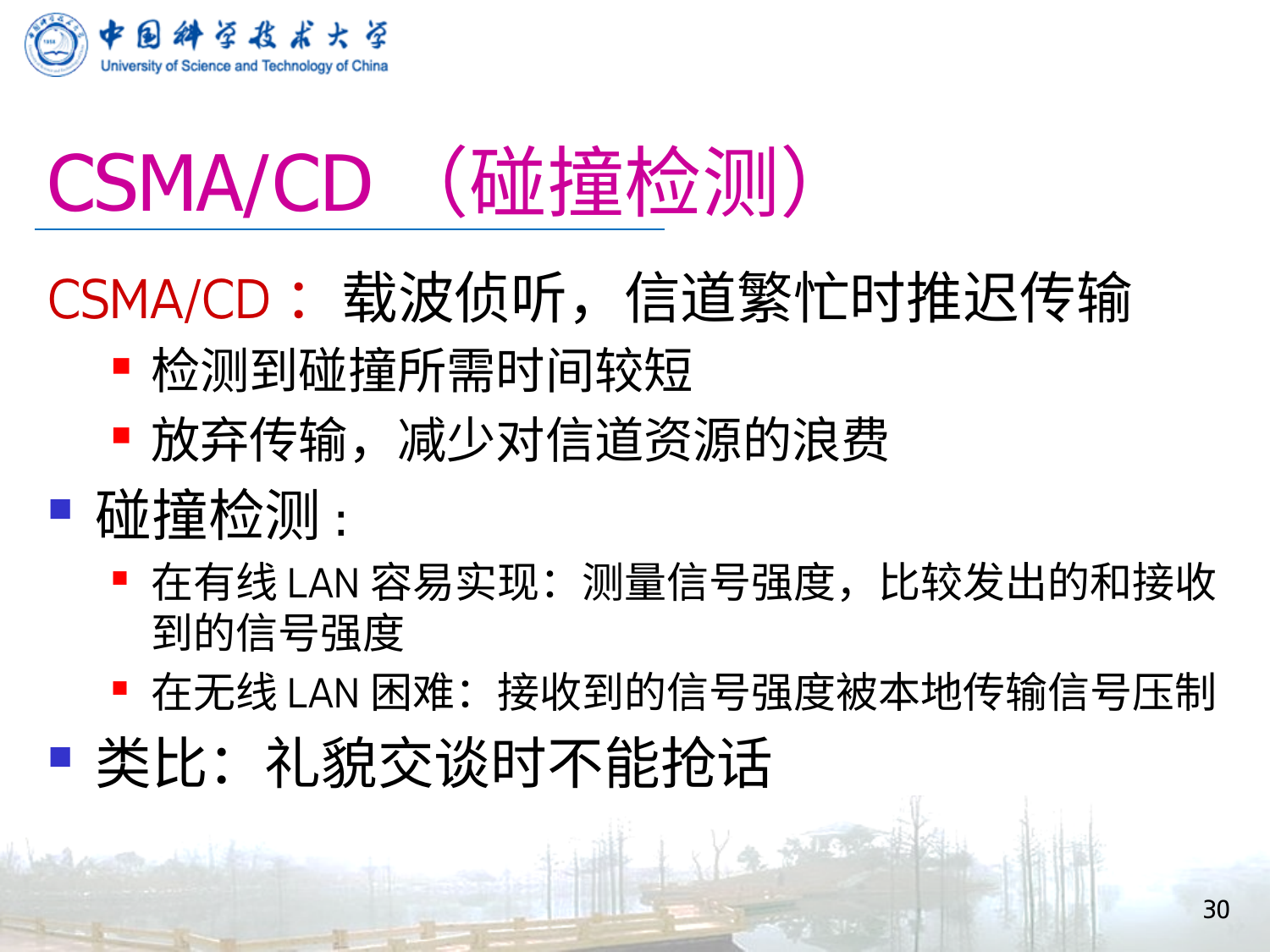

# CSMA/CD（碰撞检测）
CSMA/CD：载波侦听，信道繁忙时推迟传输
检测到碰撞所需时间较短
放弃传输，减少对信道资源的浪费
碰撞检测:
在有线LAN容易实现：测量信号强度，比较发出的和接收到的信号强度
在无线LAN困难：接收到的信号强度被本地传输信号压制
类比：礼貌交谈时不能抢话
30